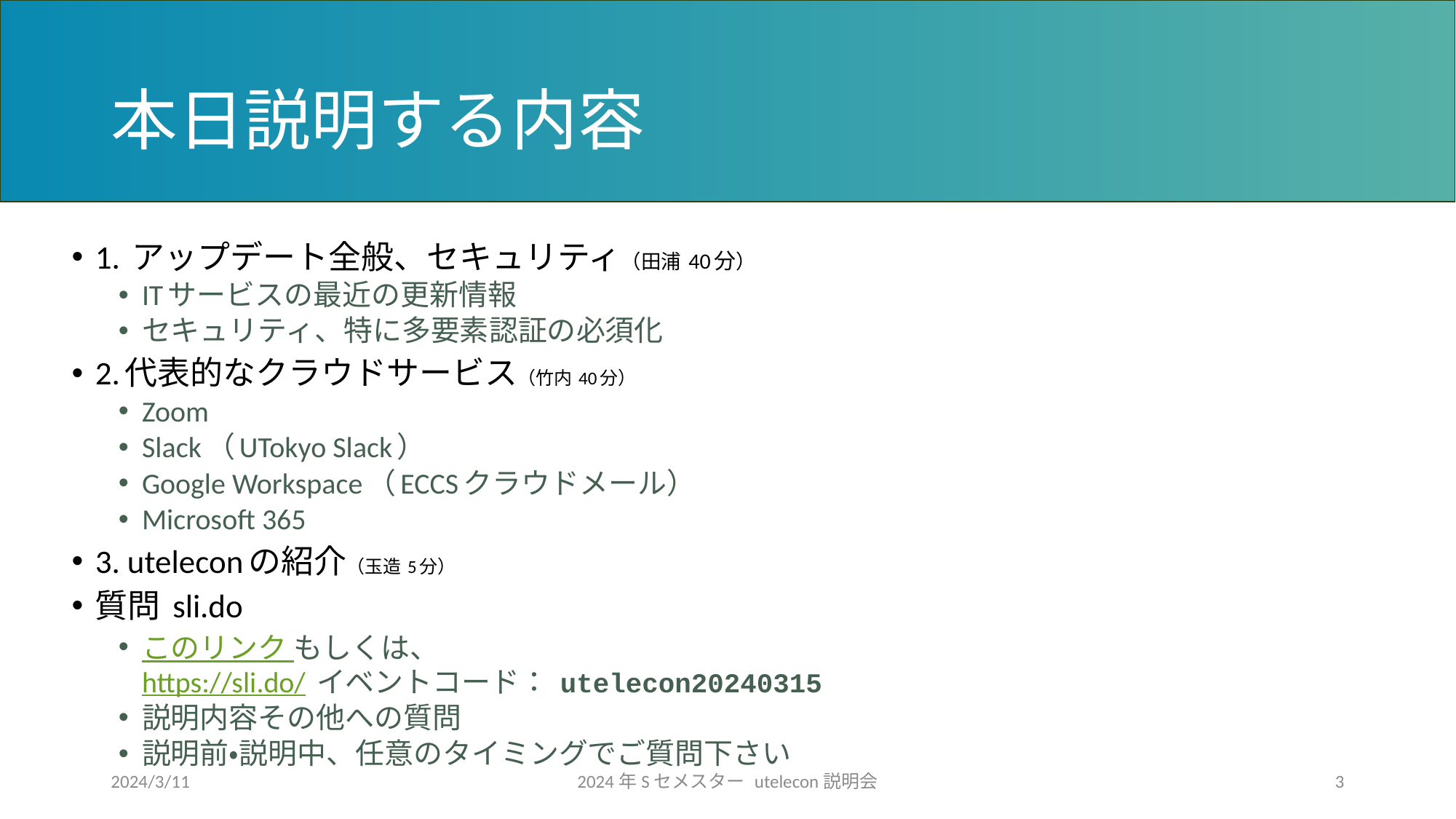

# 本日説明する内容
1. アップデート全般、セキュリティ（田浦 40分）
ITサービスの最近の更新情報
セキュリティ、特に多要素認証の必須化
2.代表的なクラウドサービス（竹内 40分）
Zoom
Slack（UTokyo Slack）
Google Workspace（ECCSクラウドメール）
Microsoft 365
3. uteleconの紹介（玉造 5分）
質問 sli.do
このリンク もしくは、
https://sli.do/ イベントコード： utelecon20240315
説明内容その他への質問
説明前・説明中、任意のタイミングでご質問下さい

2024/3/11
2024年Sセメスター utelecon説明会
3